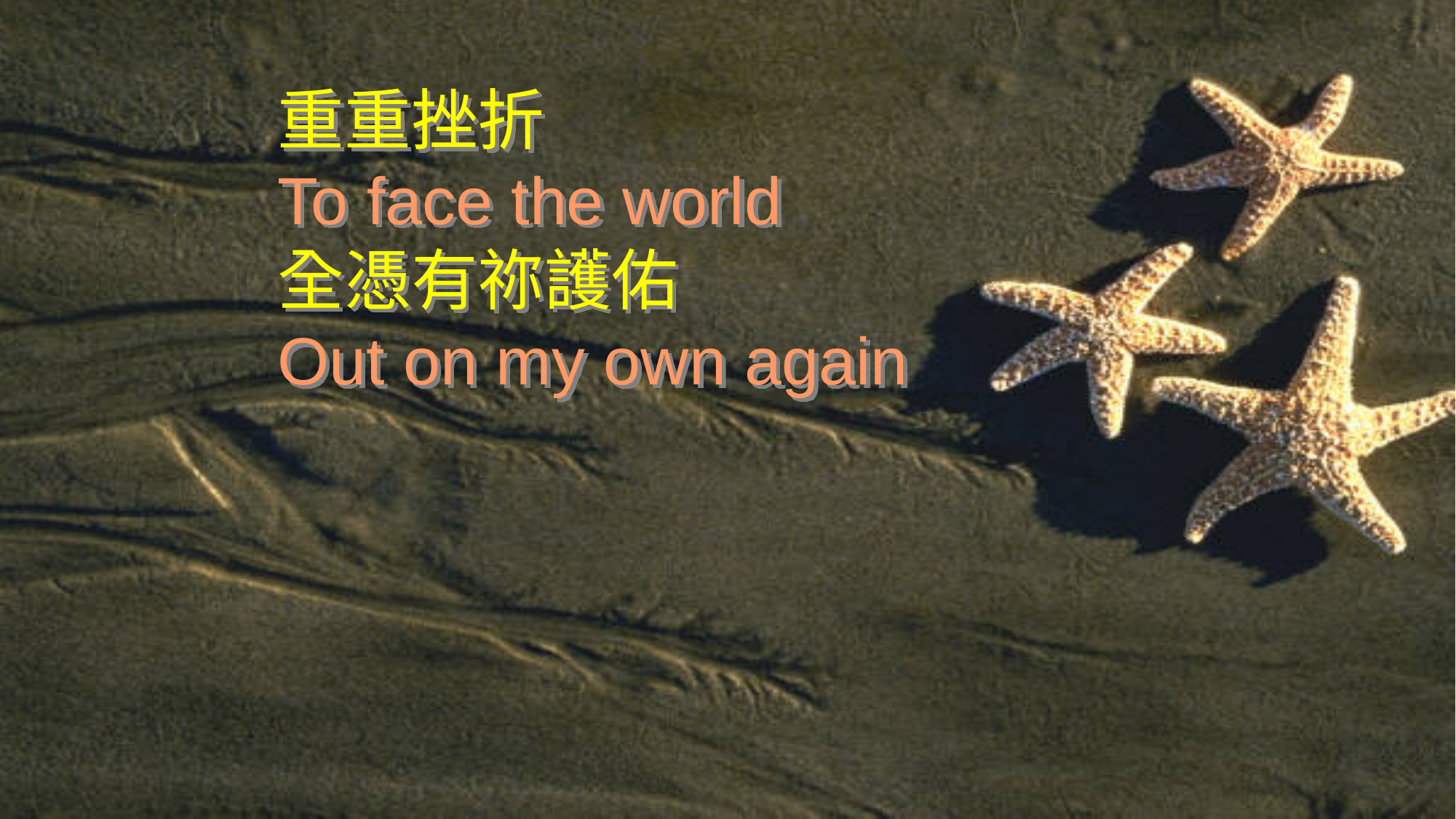

重重挫折
To face the world
全憑有祢護佑
Out on my own again